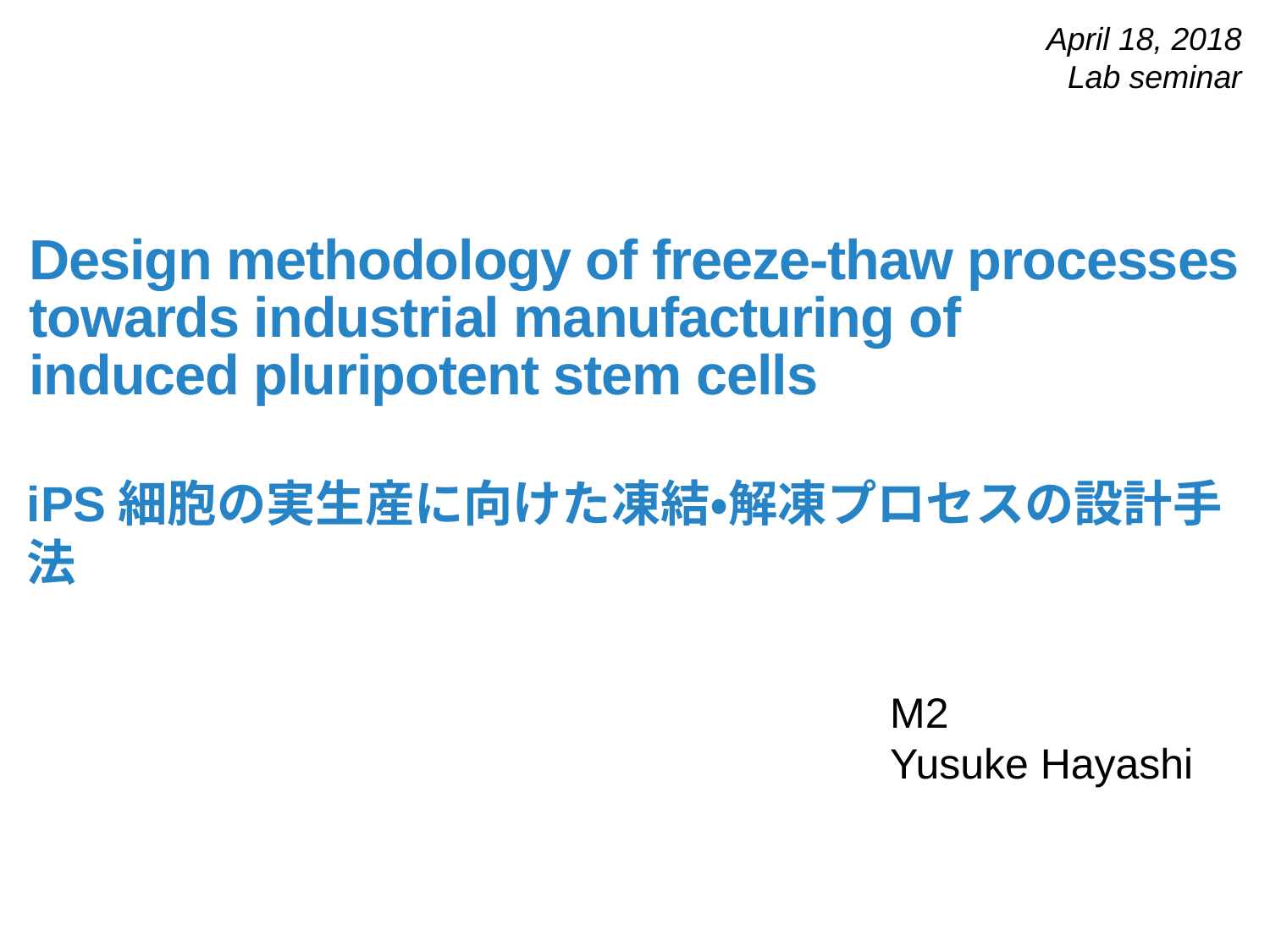

April 18, 2018
Lab seminar
# Design methodology of freeze-thaw processes towards industrial manufacturing of induced pluripotent stem cells
iPS細胞の実生産に向けた凍結・解凍プロセスの設計手法
M2
Yusuke Hayashi